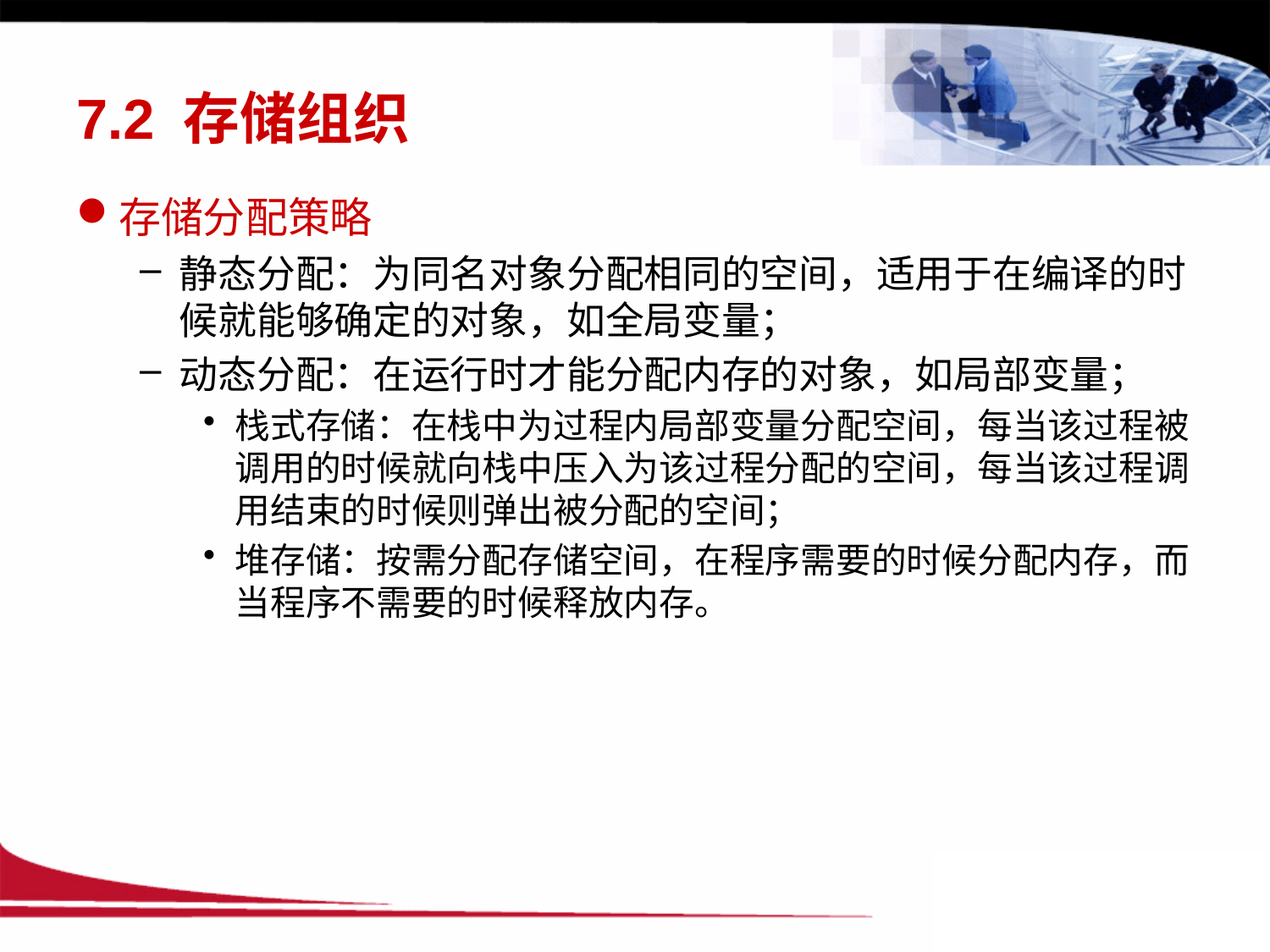

# 7.2 存储组织
存储分配策略
静态分配：为同名对象分配相同的空间，适用于在编译的时候就能够确定的对象，如全局变量；
动态分配：在运行时才能分配内存的对象，如局部变量；
栈式存储：在栈中为过程内局部变量分配空间，每当该过程被调用的时候就向栈中压入为该过程分配的空间，每当该过程调用结束的时候则弹出被分配的空间；
堆存储：按需分配存储空间，在程序需要的时候分配内存，而当程序不需要的时候释放内存。